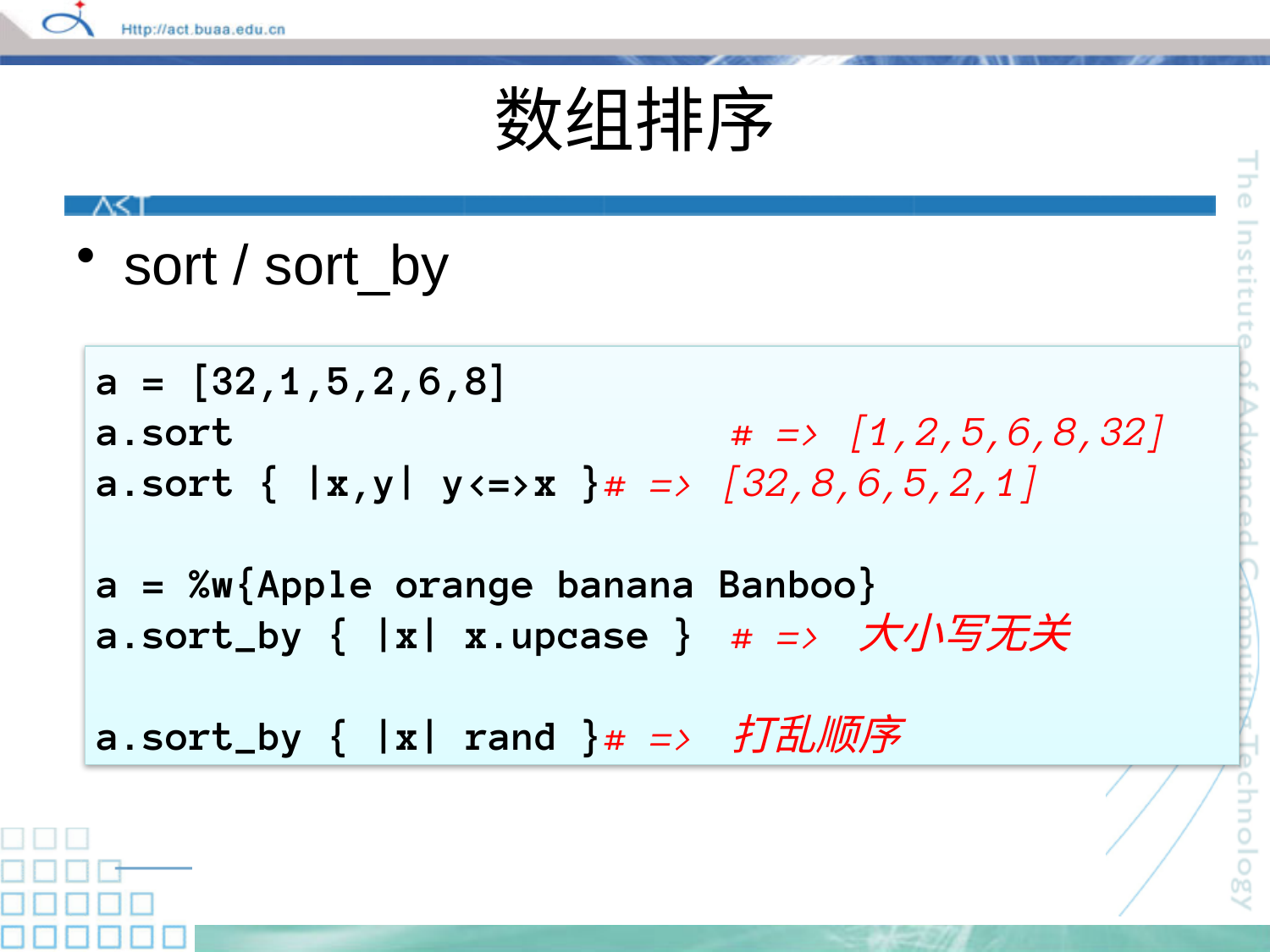

# 数组排序
sort / sort_by

a = [32,1,5,2,6,8]
a.sort 				# => [1,2,5,6,8,32]
a.sort { |x,y| y<=>x }	# => [32,8,6,5,2,1]

a = %w{Apple orange banana Banboo}
a.sort_by { |x| x.upcase }	# => 大小写无关

a.sort_by { |x| rand }	# => 打乱顺序